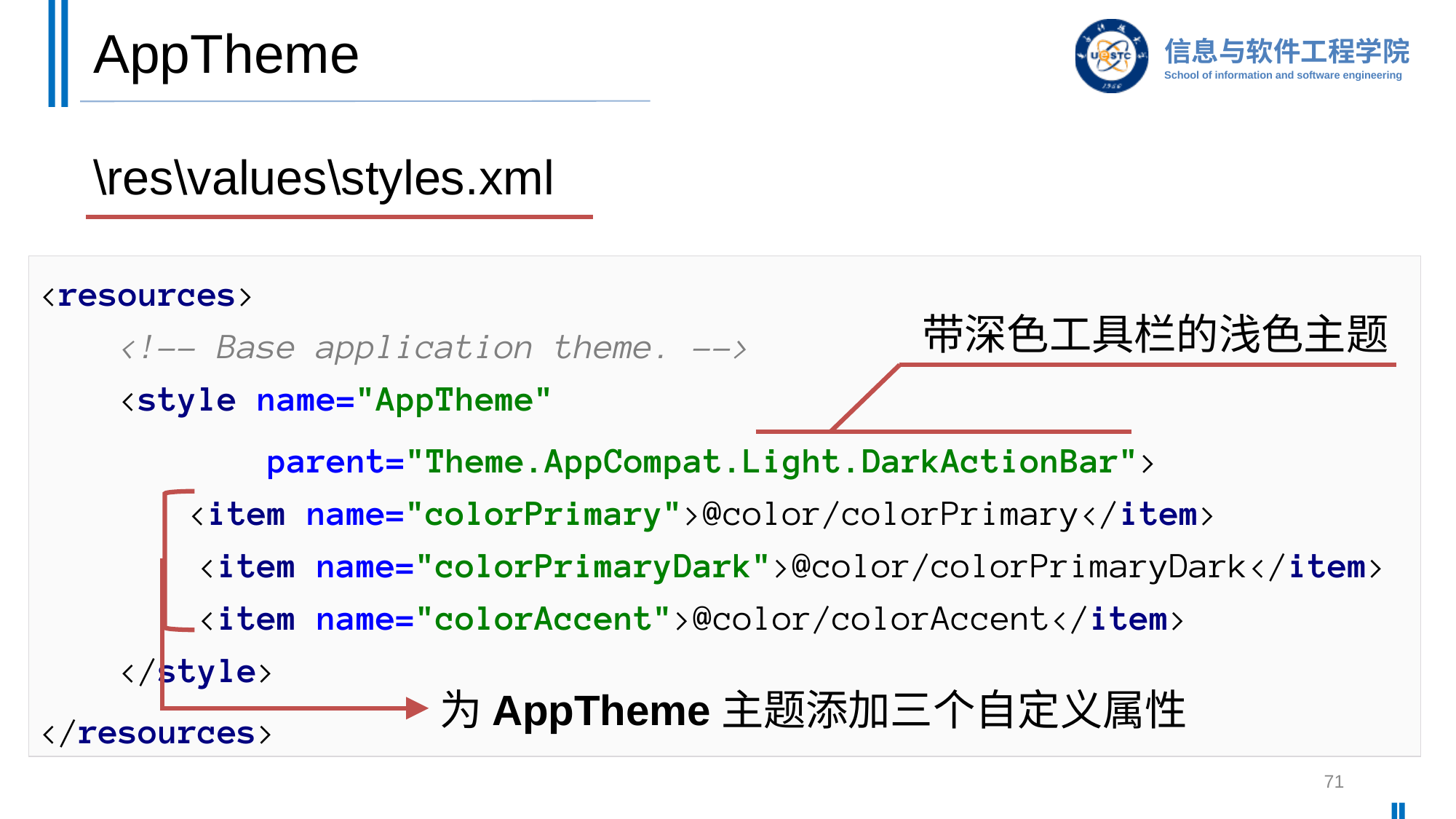

# AppTheme
\res\values\styles.xml
<resources>
    <!-- Base application theme. -->
    <style name="AppTheme"
	      parent="Theme.AppCompat.Light.DarkActionBar">
	  <item name="colorPrimary">@color/colorPrimary</item>
        <item name="colorPrimaryDark">@color/colorPrimaryDark</item>
        <item name="colorAccent">@color/colorAccent</item>
    </style>
</resources>
带深色工具栏的浅色主题

为AppTheme主题添加三个自定义属性
71